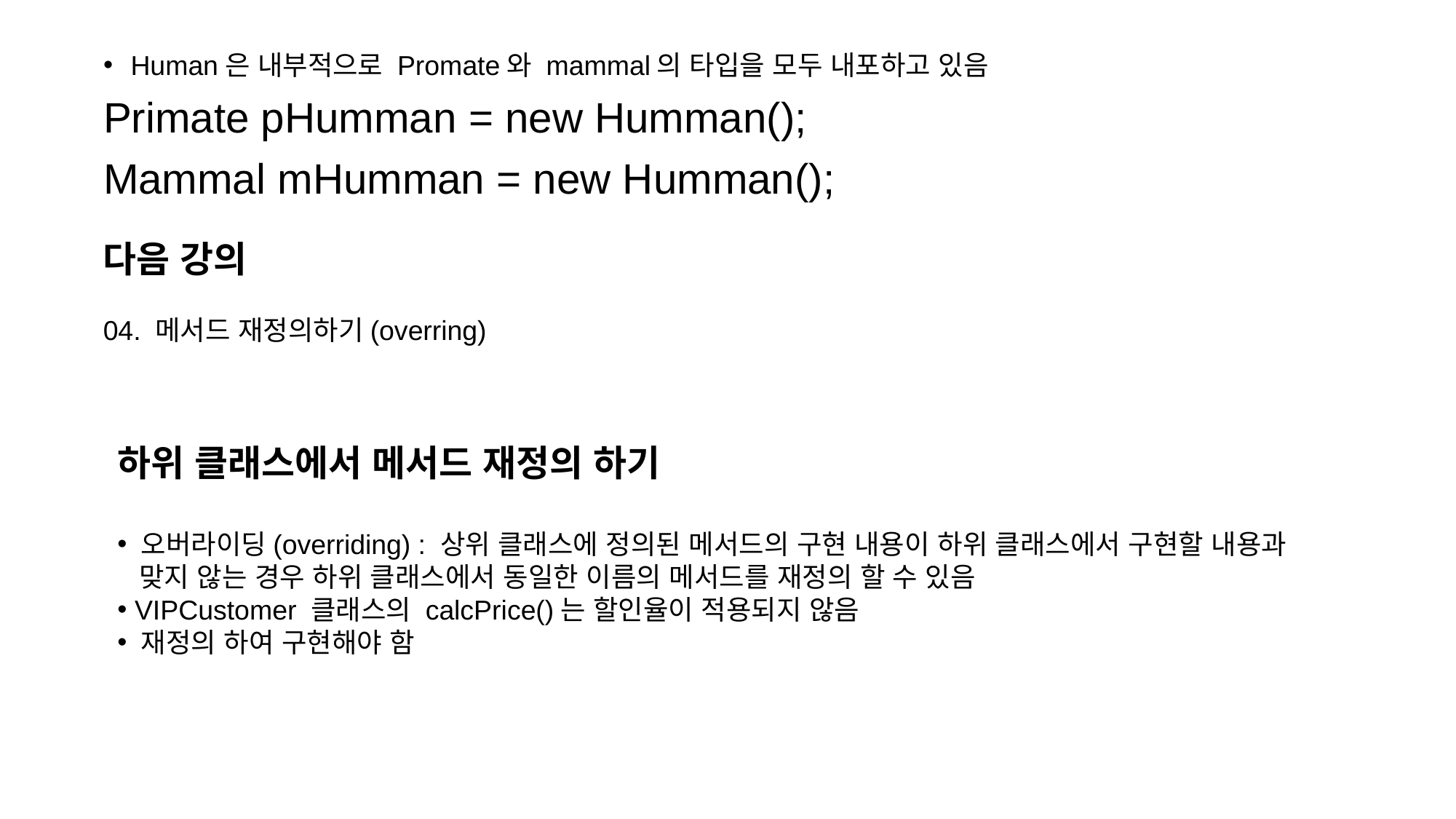

Human은 내부적으로 Promate와 mammal의 타입을 모두 내포하고 있음
Primate pHumman = new Humman();
Mammal mHumman = new Humman();

다음 강의

04. 메서드 재정의하기(overring)
하위 클래스에서 메서드 재정의 하기

 오버라이딩(overriding) : 상위 클래스에 정의된 메서드의 구현 내용이 하위 클래스에서 구현할 내용과
  맞지 않는 경우 하위 클래스에서 동일한 이름의 메서드를 재정의 할 수 있음
 VIPCustomer 클래스의 calcPrice()는 할인율이 적용되지 않음
 재정의 하여 구현해야 함